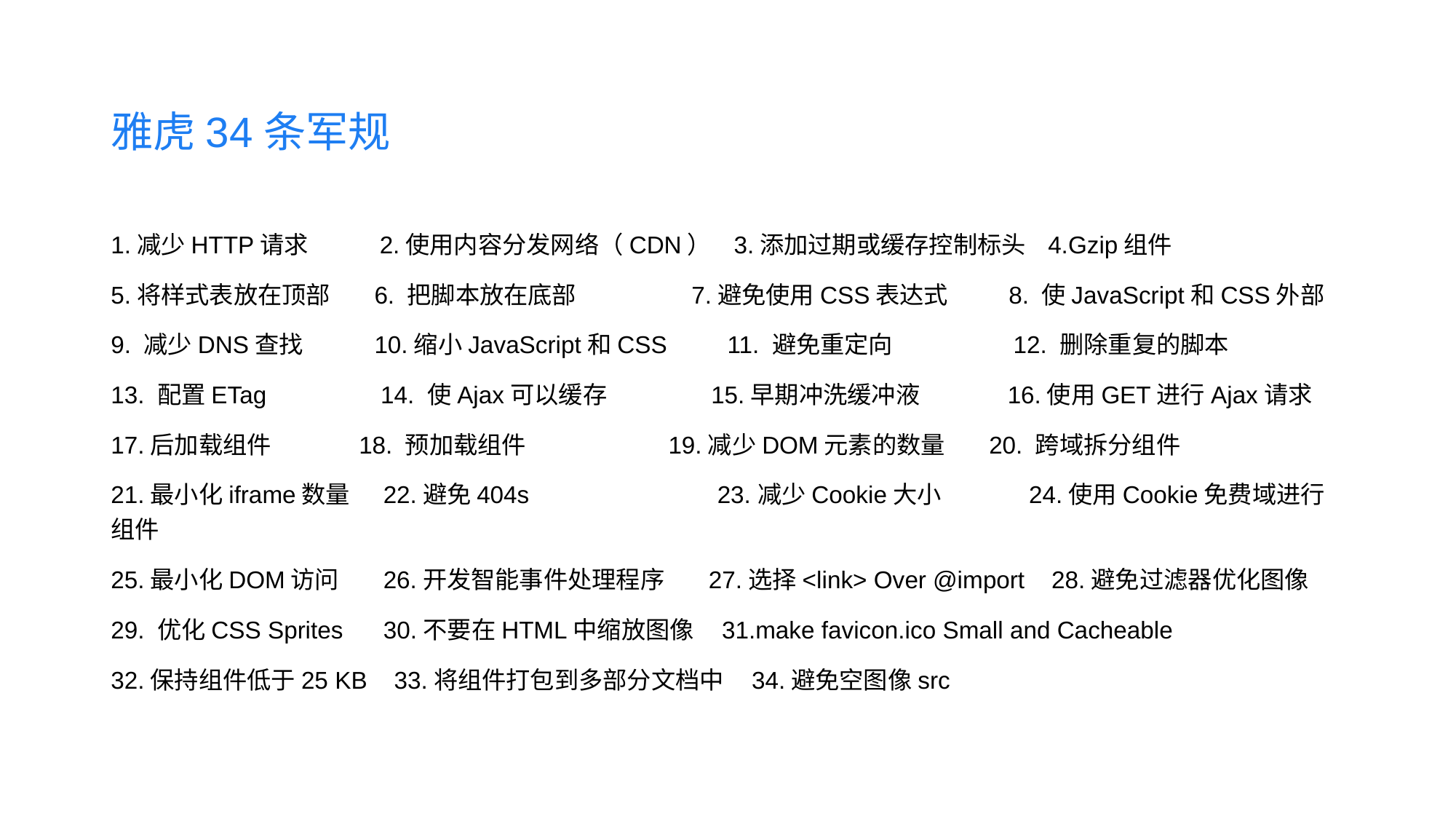

# 雅虎34条军规
1.减少HTTP请求            2.使用内容分发网络（CDN）   3.添加过期或缓存控制标头   4.Gzip组件
5.将样式表放在顶部       6. 把脚本放在底部                    7.避免使用CSS表达式          8. 使JavaScript和CSS外部
9. 减少DNS查找            10.缩小JavaScript和CSS         11. 避免重定向                     12. 删除重复的脚本
13. 配置ETag                 14. 使Ajax可以缓存                  15.早期冲洗缓冲液               16.使用GET进行Ajax请求
17.后加载组件               18. 预加载组件                         19.减少DOM元素的数量       20. 跨域拆分组件
21.最小化iframe数量     22.避免404s                            23.减少Cookie大小               24.使用Cookie免费域进行组件
25.最小化DOM访问       26.开发智能事件处理程序       27.选择<link> Over @import    28.避免过滤器优化图像
29. 优化CSS Sprites      30.不要在HTML中缩放图像    31.make favicon.ico Small and Cacheable
32.保持组件低于25 KB    33.将组件打包到多部分文档中    34.避免空图像src